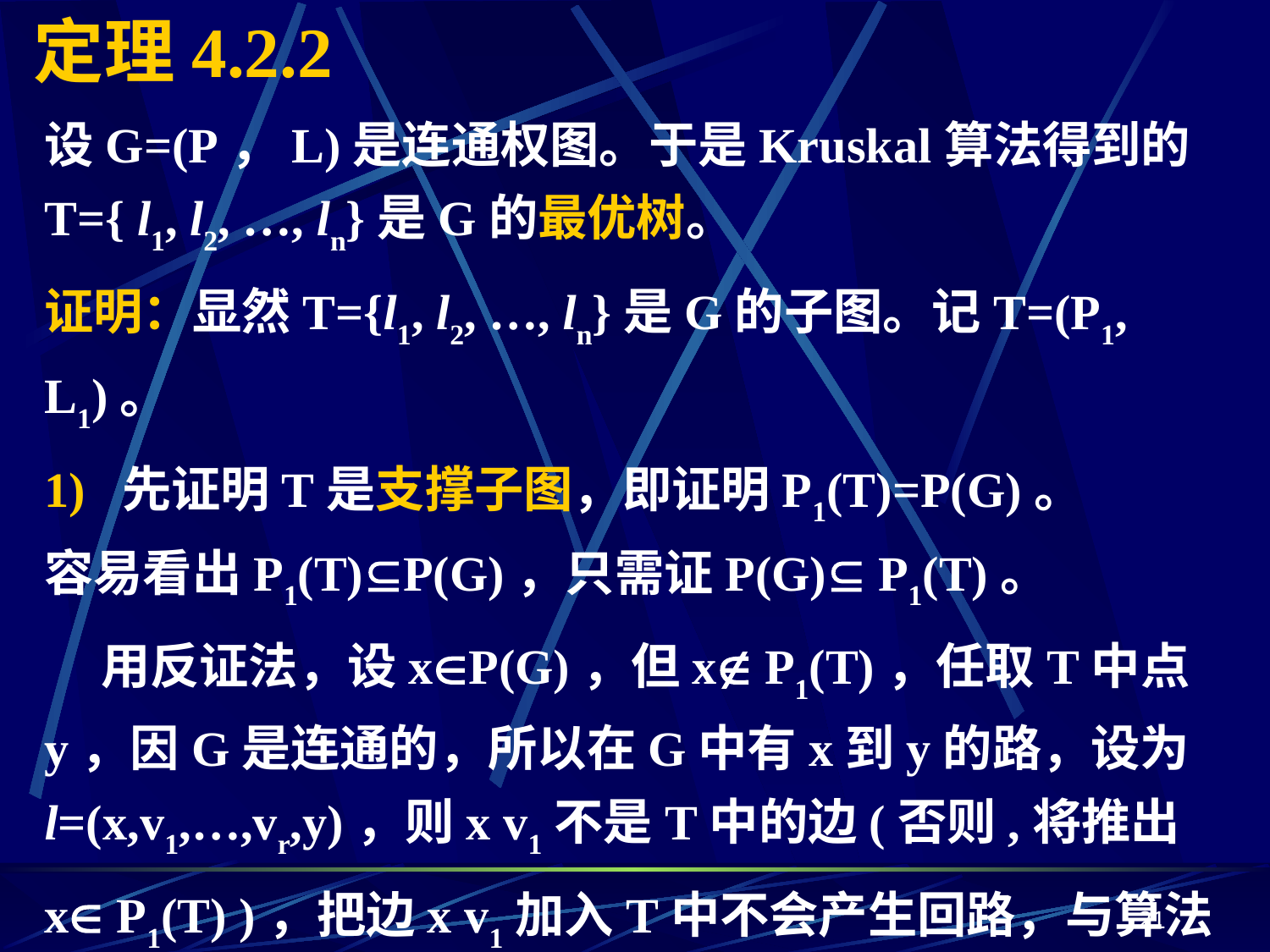

# 定理4.2.2
设G=(P，L)是连通权图。于是Kruskal算法得到的 T={ l1, l2, …, ln}是G的最优树。
证明：显然T={l1, l2, …, ln}是G的子图。记T=(P1, L1)。
1)  先证明T是支撑子图，即证明P1(T)=P(G)。
容易看出P1(T)⊆P(G)，只需证P(G)⊆ P1(T)。
    用反证法，设x∈P(G)，但x∉ P1(T)，任取T中点y，因G是连通的，所以在G中有x到y的路，设为l=(x,v1,…,vr,y)，则x v1不是T中的边(否则,将推出
x∈ P1(T) )，把边x v1加入T中不会产生回路，与算法停于T矛盾。故必有P(G) ⊆P1(T) ，所以，P(G)= P1(T)。
21